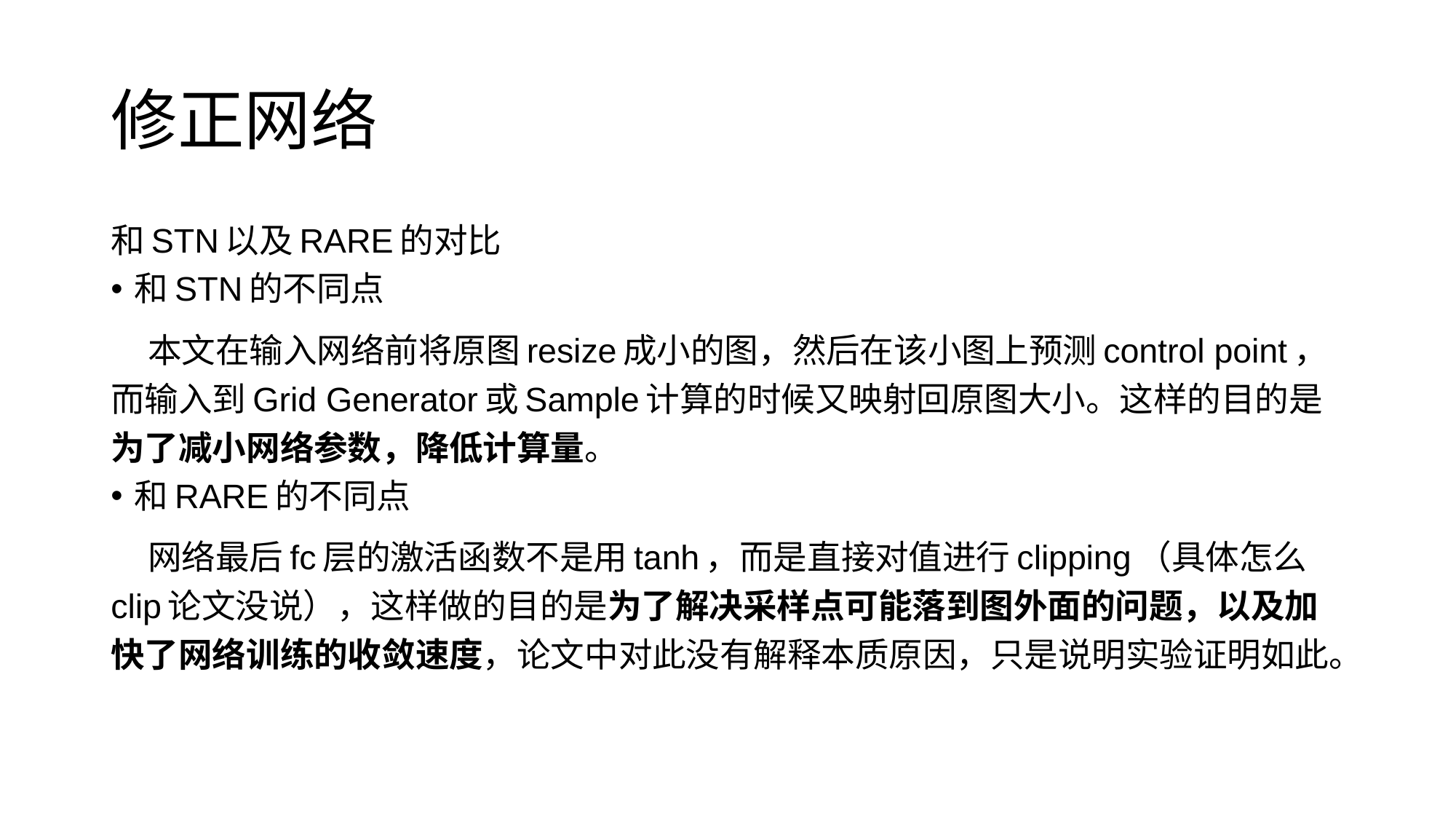

# 修正网络
和STN以及RARE的对比
和STN的不同点
    本文在输入网络前将原图resize成小的图，然后在该小图上预测control point，而输入到Grid Generator或Sample计算的时候又映射回原图大小。这样的目的是为了减小网络参数，降低计算量。
和RARE的不同点
    网络最后fc层的激活函数不是用tanh，而是直接对值进行clipping（具体怎么clip论文没说），这样做的目的是为了解决采样点可能落到图外面的问题，以及加快了网络训练的收敛速度，论文中对此没有解释本质原因，只是说明实验证明如此。